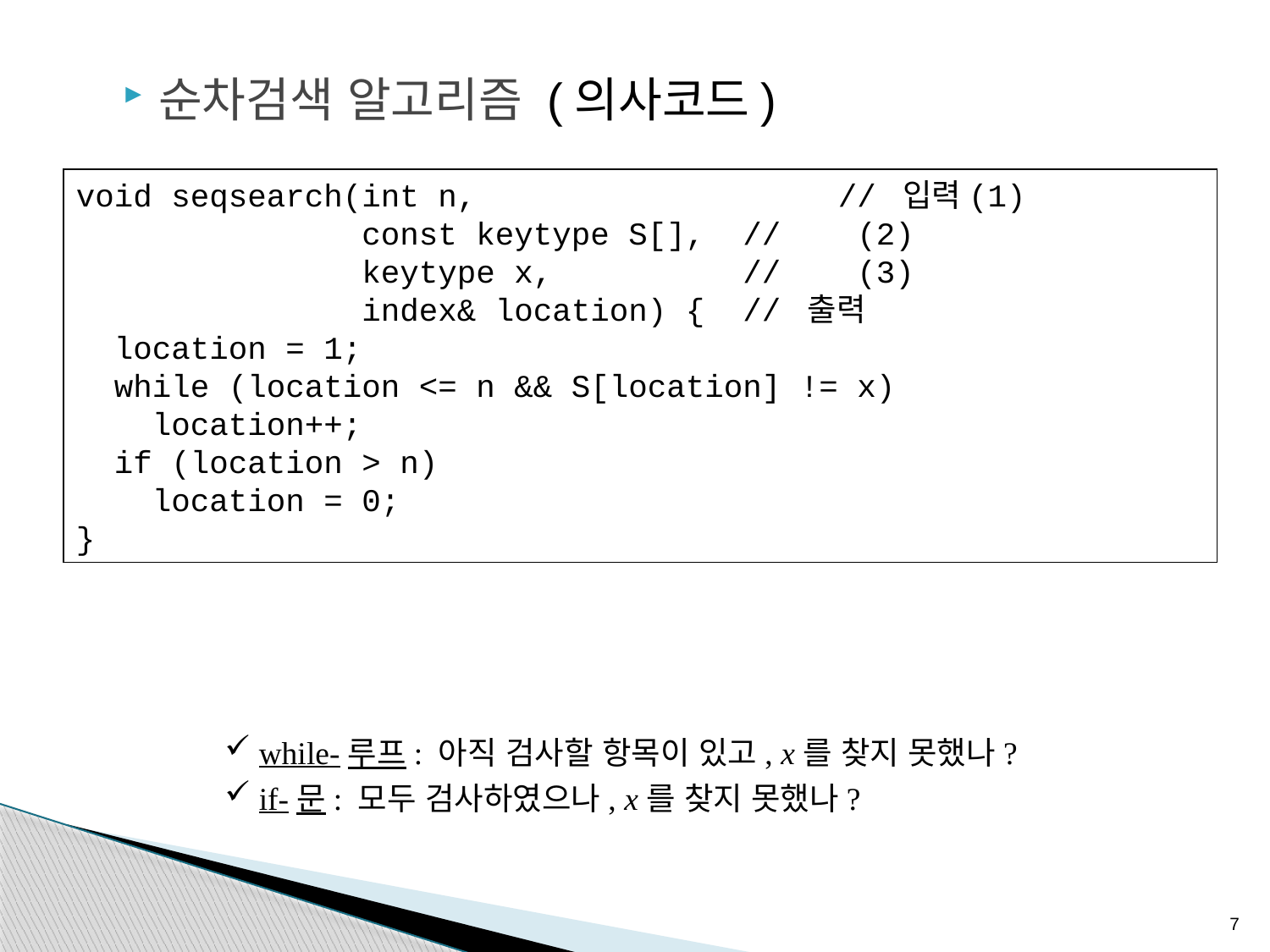

순차검색 알고리즘 (의사코드)
void seqsearch(int n,			// 입력(1)
               const keytype S[],  //    (2)
               keytype x,          //    (3)
               index& location) {  // 출력
  location = 1;
  while (location <= n && S[location] != x)
    location++;
  if (location > n)
    location = 0;
}

 while-루프: 아직 검사할 항목이 있고, x를 찾지 못했나?
 if-문: 모두 검사하였으나, x를 찾지 못했나?
7